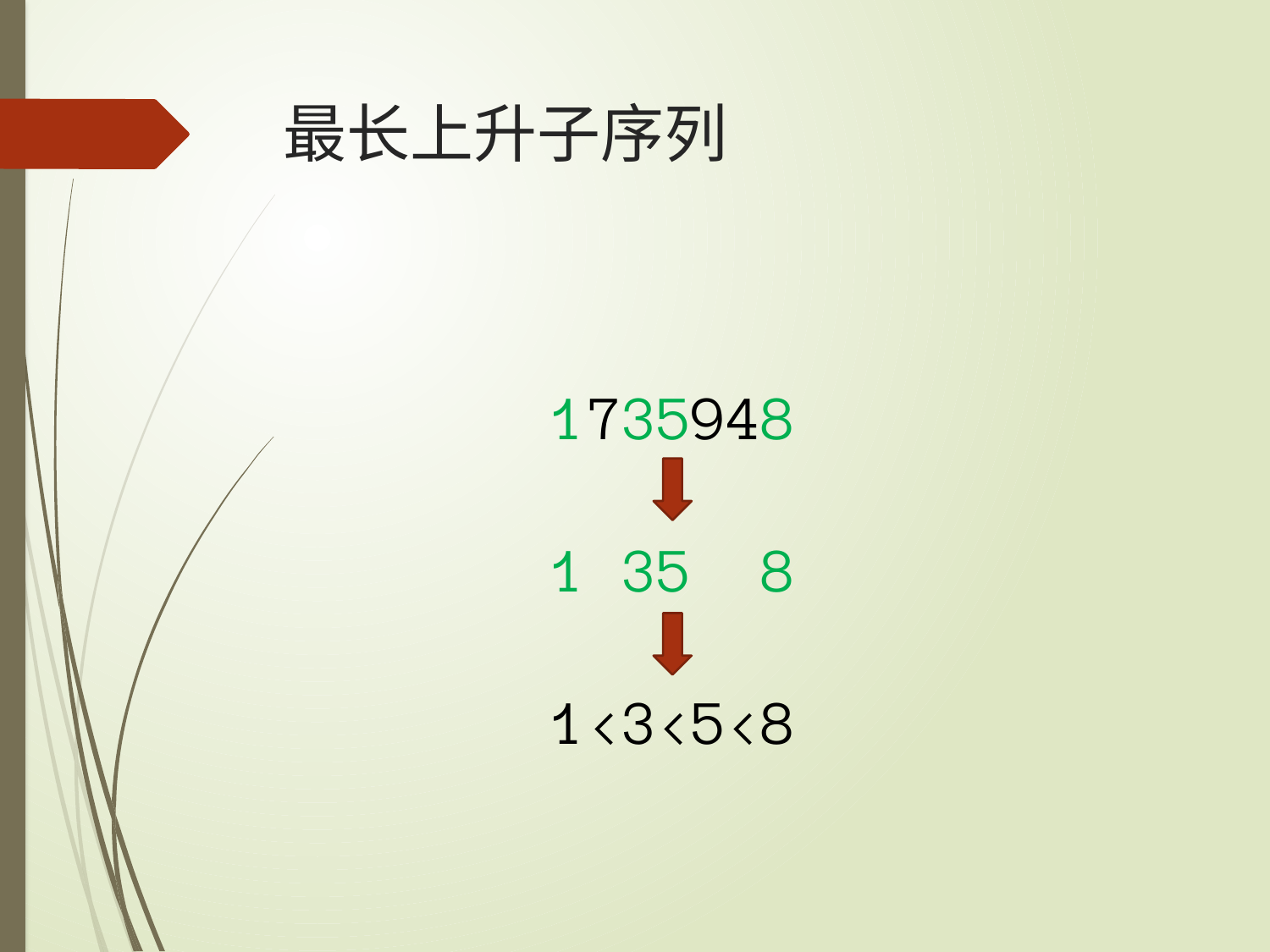

# 最长上升子序列
1735948

1 35  8

1<3<5<8